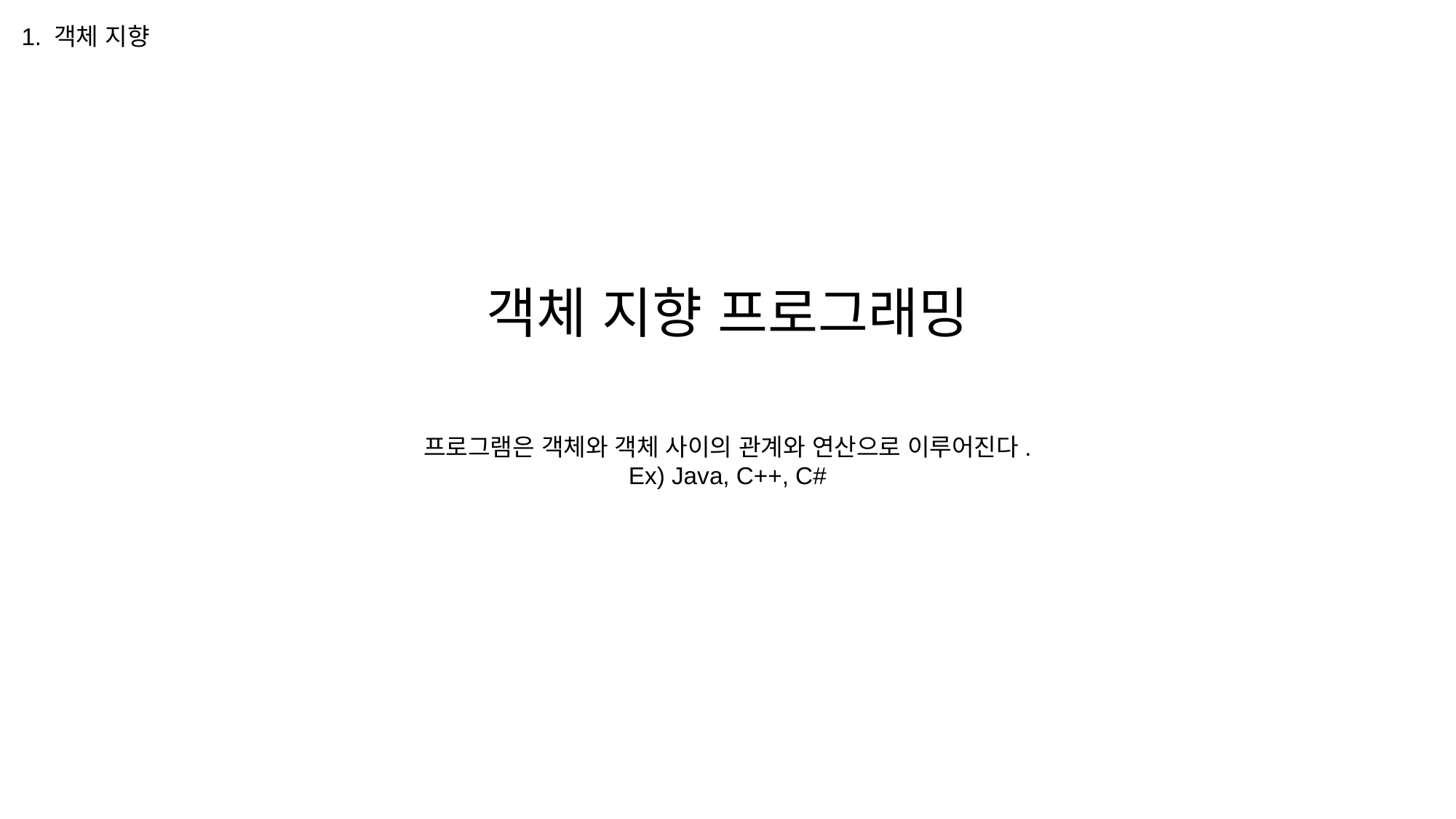

1. 객체 지향
객체 지향 프로그래밍
프로그램은 객체와 객체 사이의 관계와 연산으로 이루어진다.
Ex) Java, C++, C#